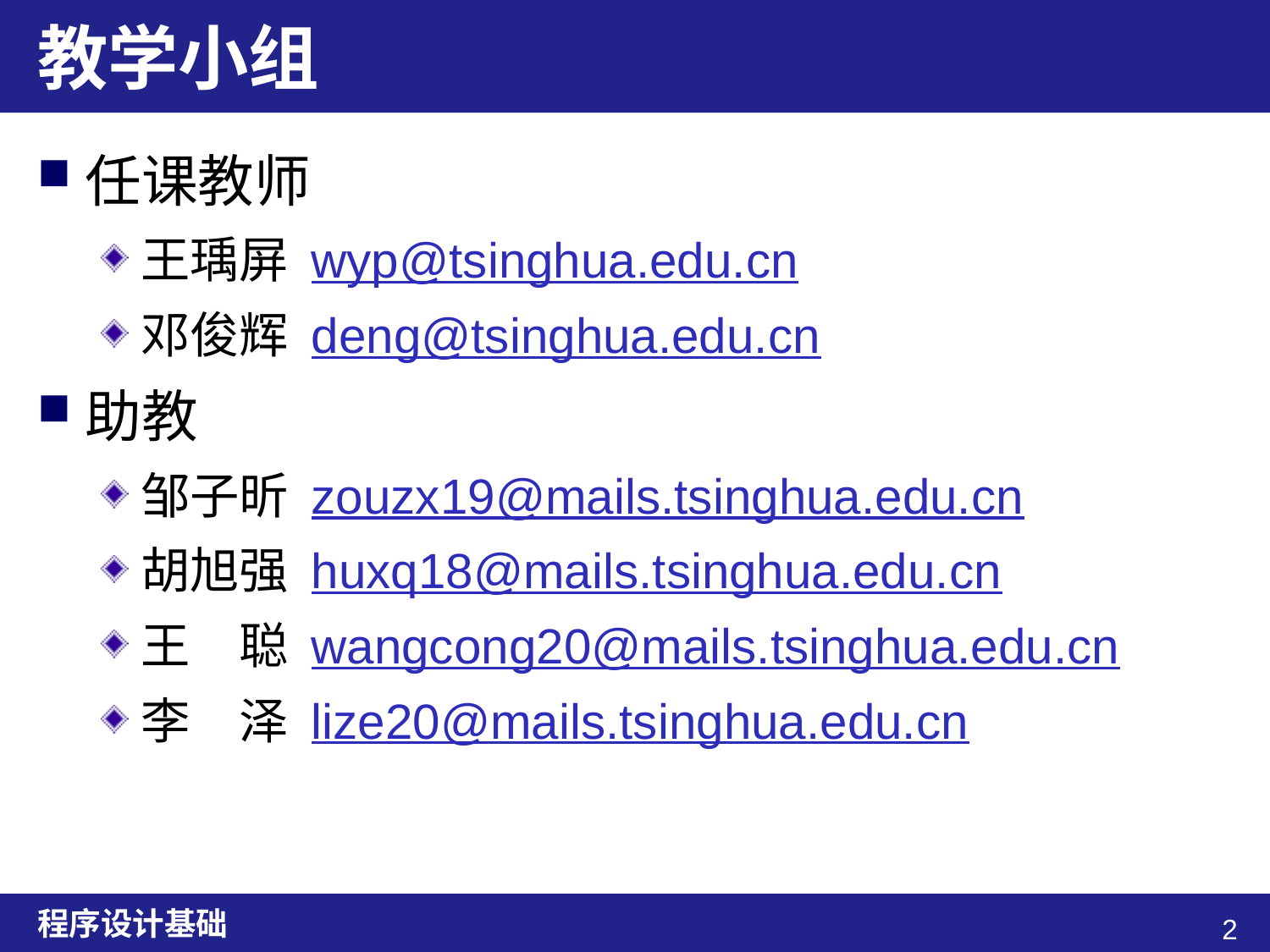

# 教学小组
任课教师
王瑀屏 wyp@tsinghua.edu.cn
邓俊辉 deng@tsinghua.edu.cn
助教
邹子昕 zouzx19@mails.tsinghua.edu.cn
胡旭强 huxq18@mails.tsinghua.edu.cn
王　聪 wangcong20@mails.tsinghua.edu.cn
李　泽 lize20@mails.tsinghua.edu.cn